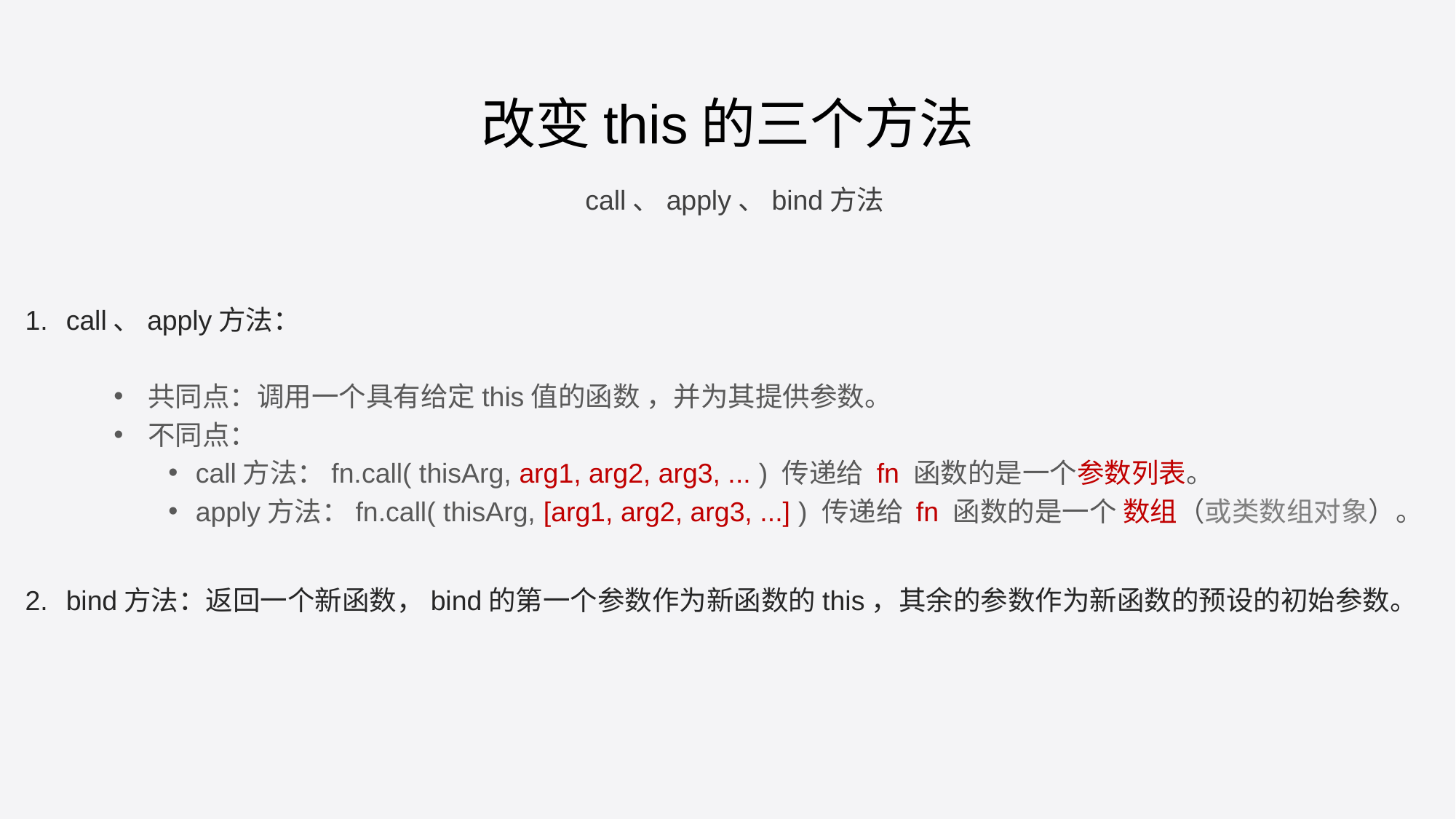

# 改变this的三个方法
call、apply、bind方法
call、apply方法：

共同点：调用一个具有给定this值的函数 ，并为其提供参数。
不同点：
call方法：fn.call( thisArg, arg1, arg2, arg3, ... ) 传递给 fn 函数的是一个参数列表。
apply方法：fn.call( thisArg, [arg1, arg2, arg3, ...] ) 传递给 fn 函数的是一个 数组（或类数组对象）。

bind方法：返回一个新函数，bind的第一个参数作为新函数的this，其余的参数作为新函数的预设的初始参数。